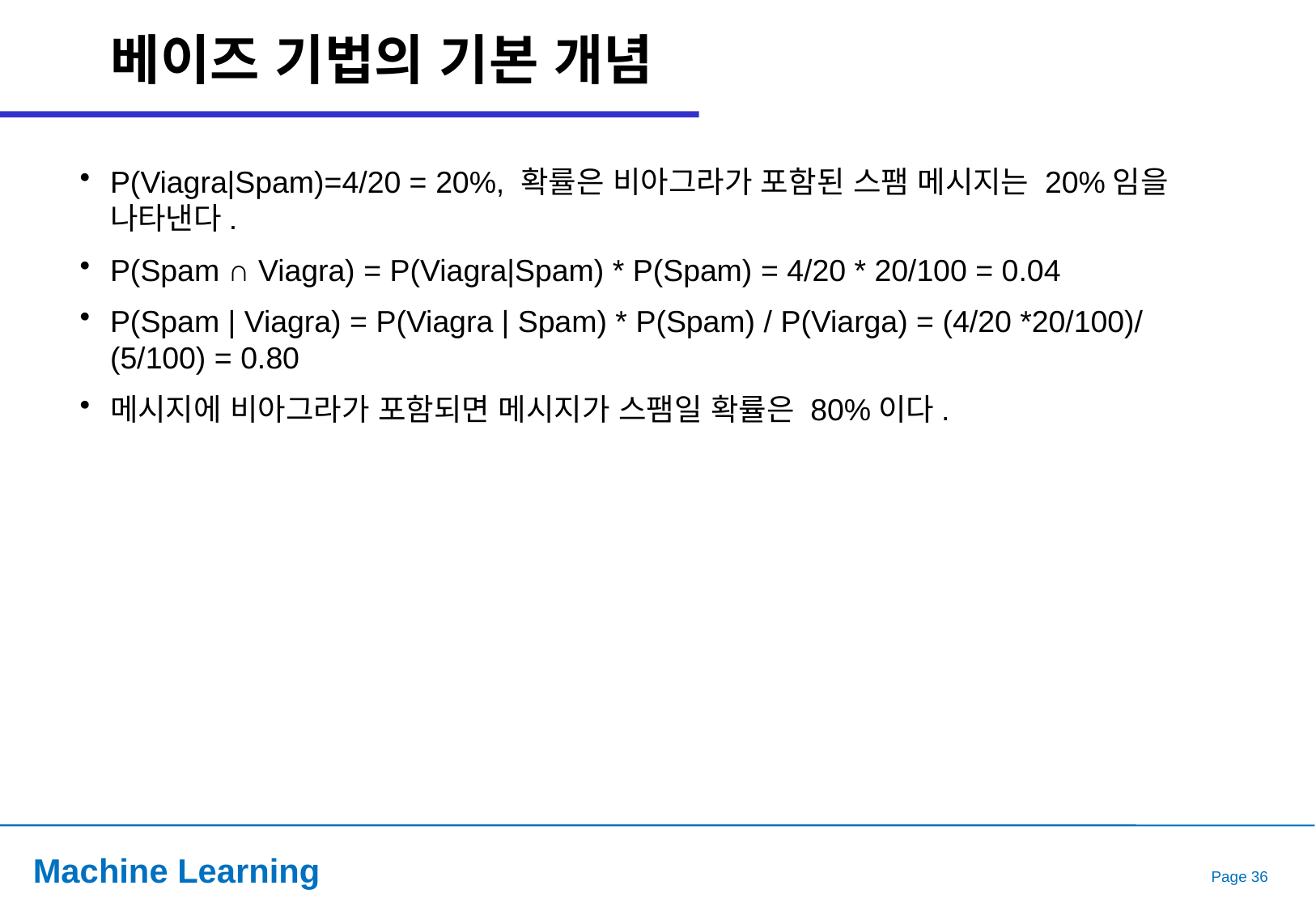

# 베이즈 기법의 기본 개념
P(Viagra|Spam)=4/20 = 20%, 확률은 비아그라가 포함된 스팸 메시지는 20%임을 나타낸다.
P(Spam ∩ Viagra) = P(Viagra|Spam) * P(Spam) = 4/20 * 20/100 = 0.04
P(Spam | Viagra) = P(Viagra | Spam) * P(Spam) / P(Viarga) = (4/20 *20/100)/(5/100) = 0.80
메시지에 비아그라가 포함되면 메시지가 스팸일 확률은 80%이다.

Page 36